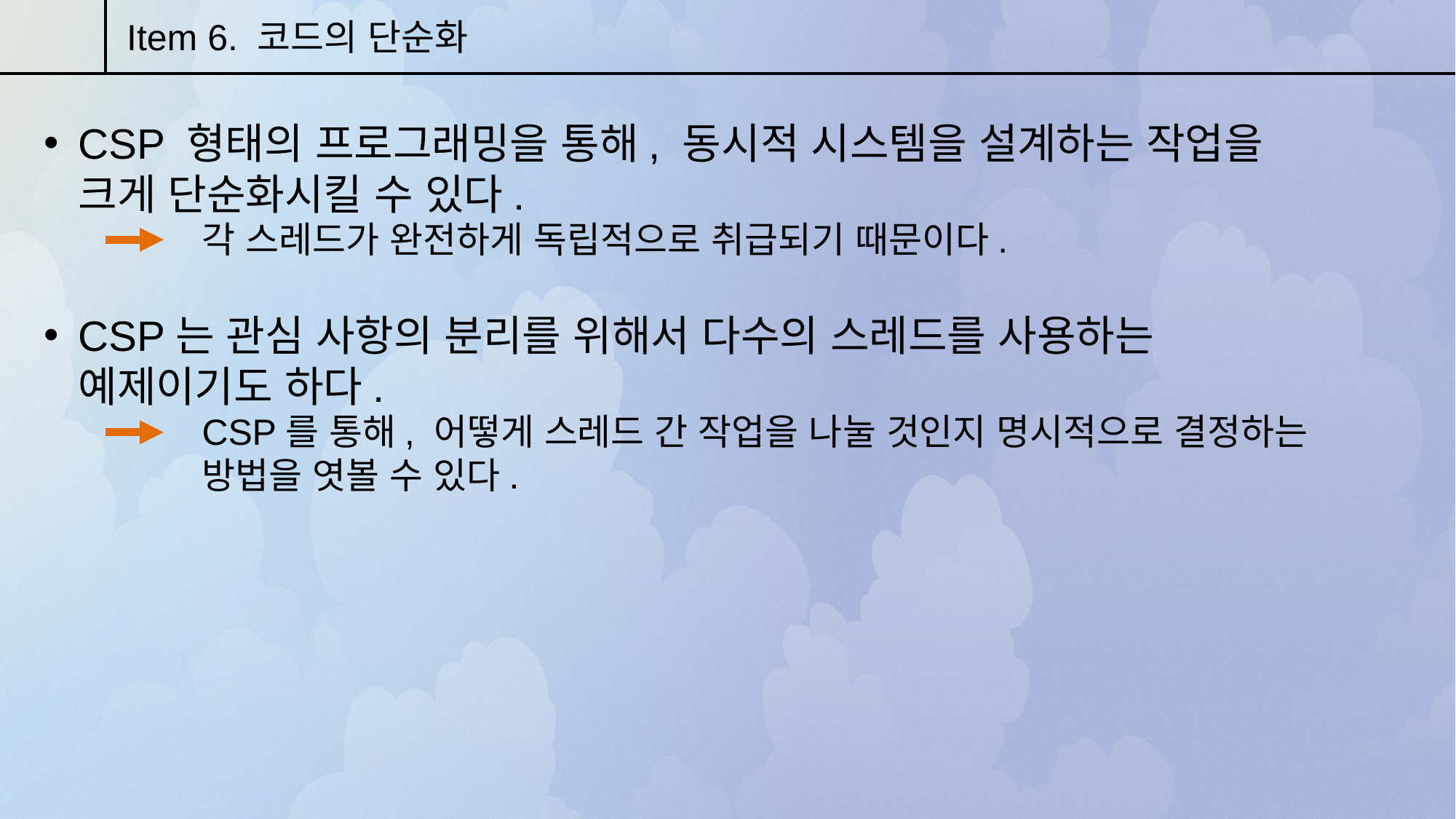

Item 6. 코드의 단순화
CSP 형태의 프로그래밍을 통해, 동시적 시스템을 설계하는 작업을 크게 단순화시킬 수 있다.
각 스레드가 완전하게 독립적으로 취급되기 때문이다.
CSP는 관심 사항의 분리를 위해서 다수의 스레드를 사용하는 예제이기도 하다.
CSP를 통해, 어떻게 스레드 간 작업을 나눌 것인지 명시적으로 결정하는 방법을 엿볼 수 있다.